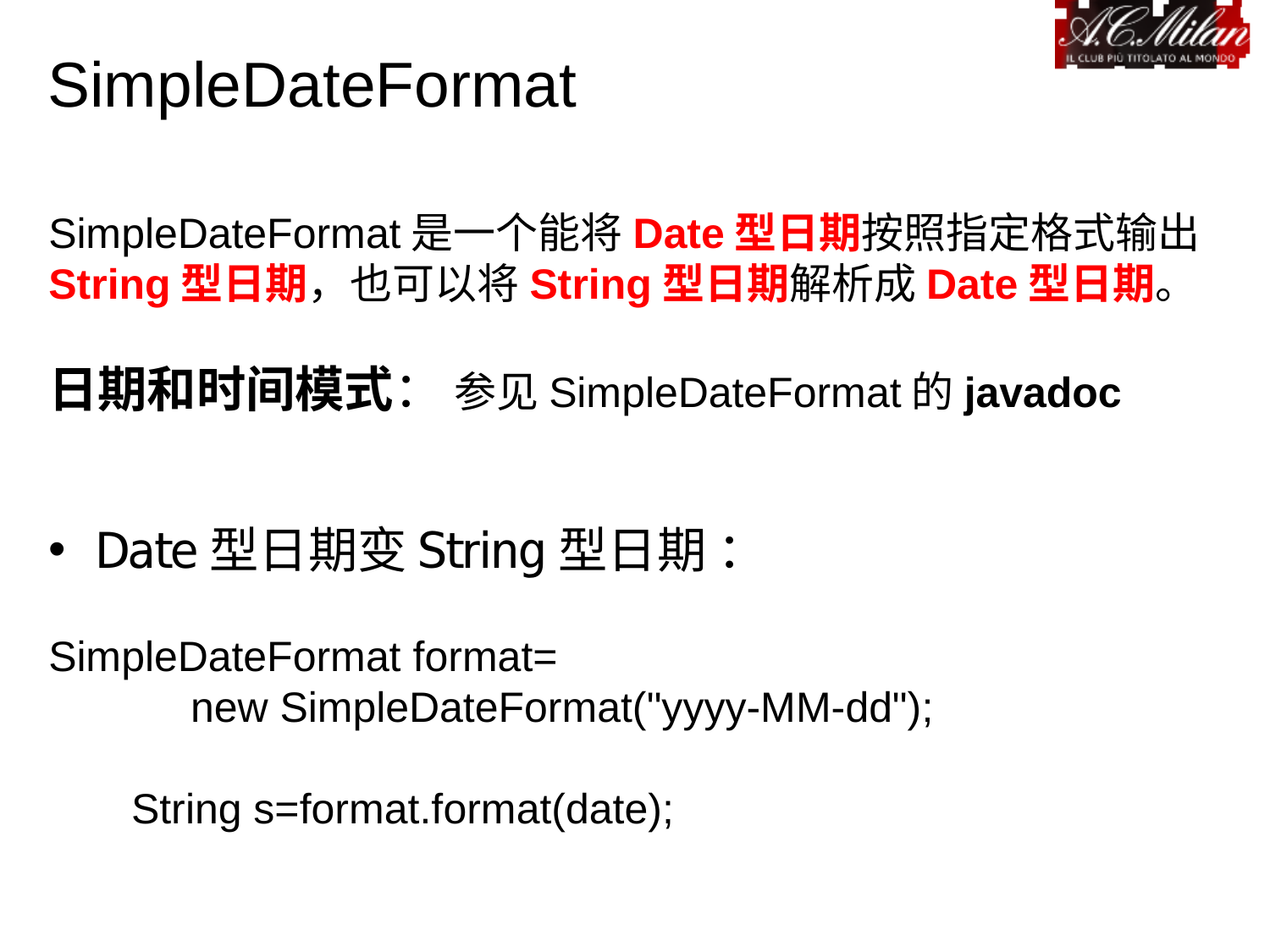

SimpleDateFormat

SimpleDateFormat是一个能将Date型日期按照指定格式输出String型日期，也可以将String型日期解析成Date型日期。

日期和时间模式： 参见SimpleDateFormat的javadoc

Date型日期变String型日期 ：

SimpleDateFormat format=
            new SimpleDateFormat("yyyy-MM-dd");

       String s=format.format(date);